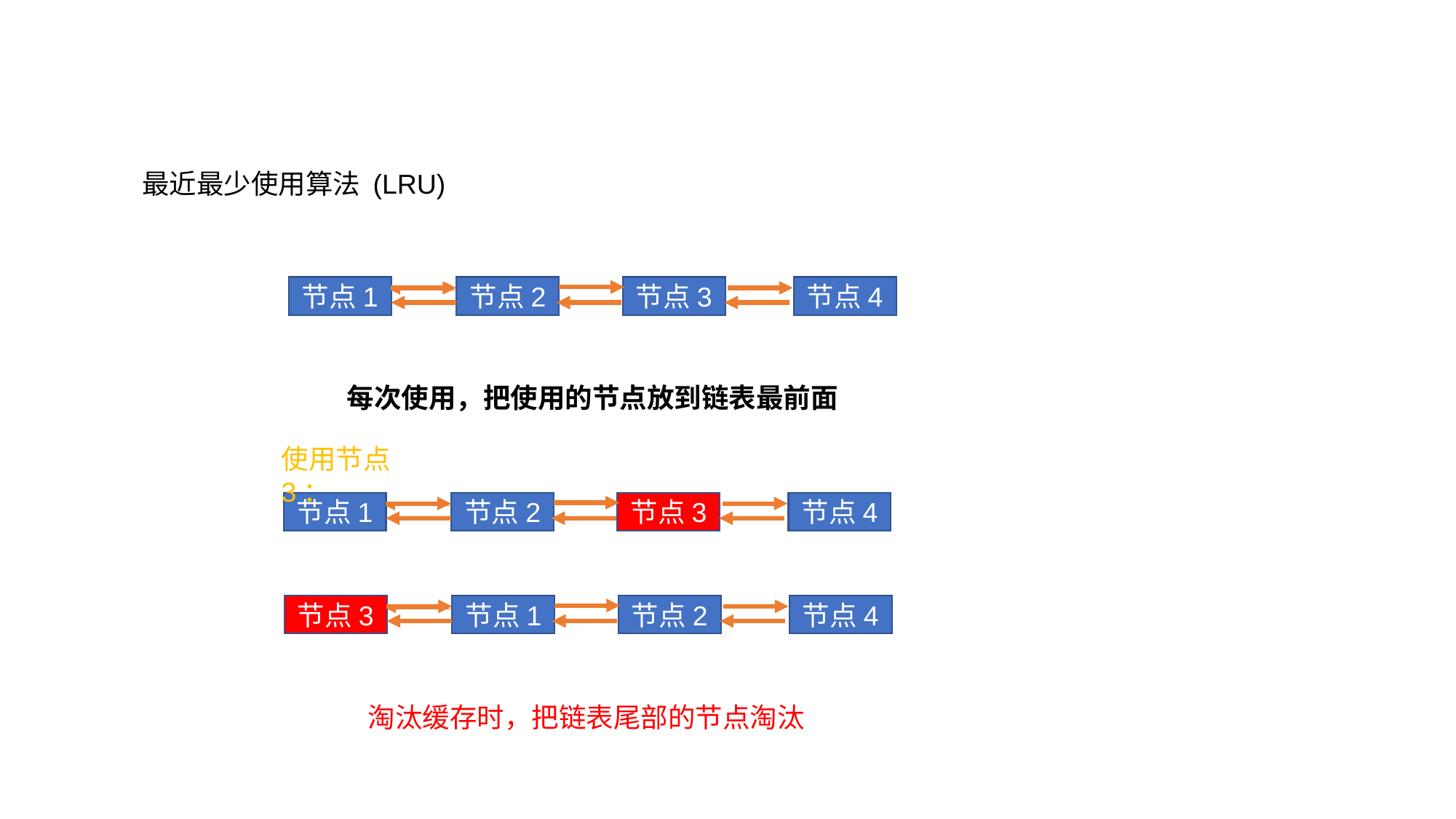

最近最少使用算法 (LRU)
节点4
节点1
节点2
节点3
每次使用，把使用的节点放到链表最前面
使用节点3：
节点4
节点1
节点2
节点3
节点4
节点3
节点1
节点2
淘汰缓存时，把链表尾部的节点淘汰